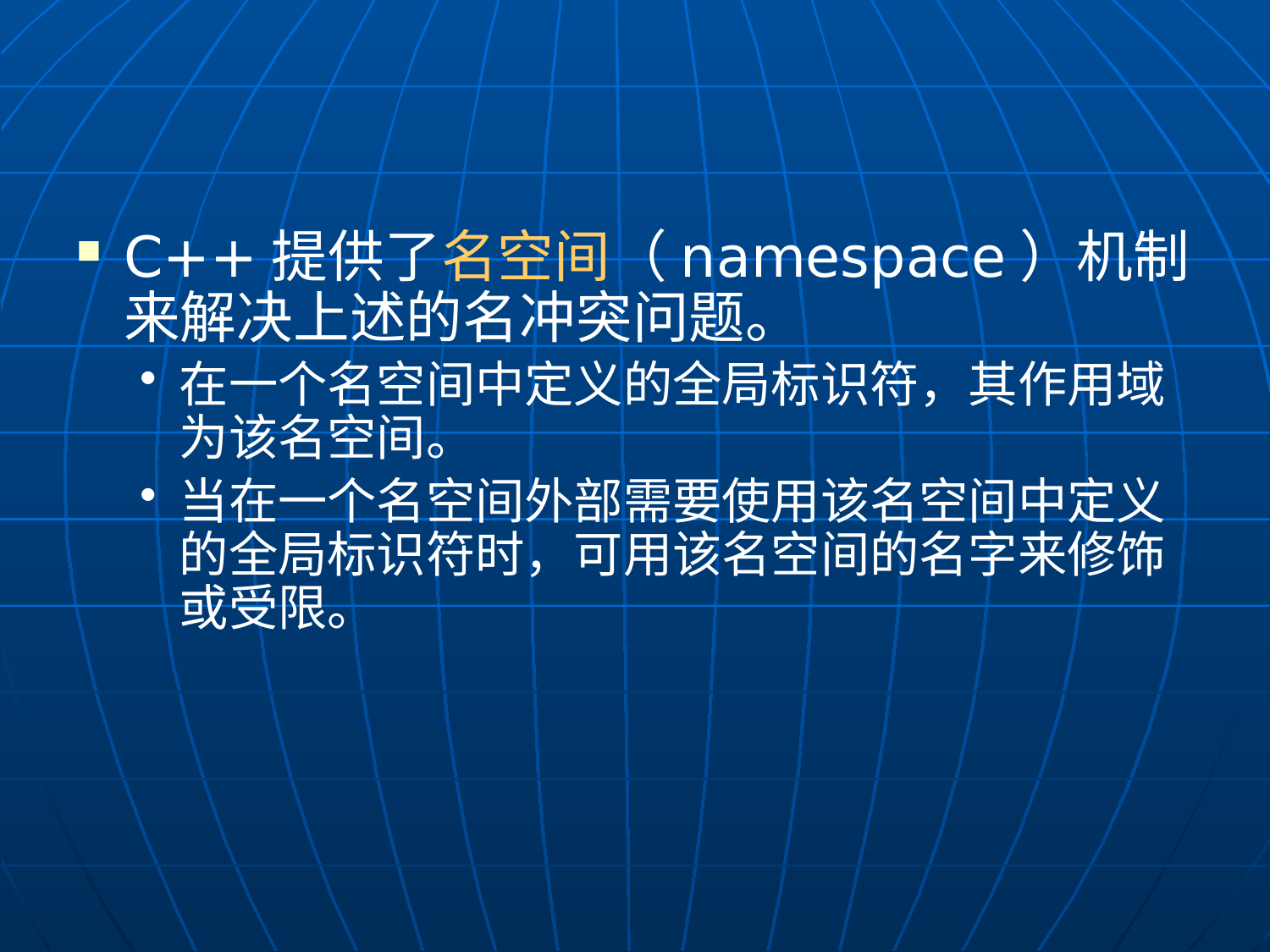

#
C++提供了名空间（namespace）机制来解决上述的名冲突问题。
在一个名空间中定义的全局标识符，其作用域为该名空间。
当在一个名空间外部需要使用该名空间中定义的全局标识符时，可用该名空间的名字来修饰或受限。